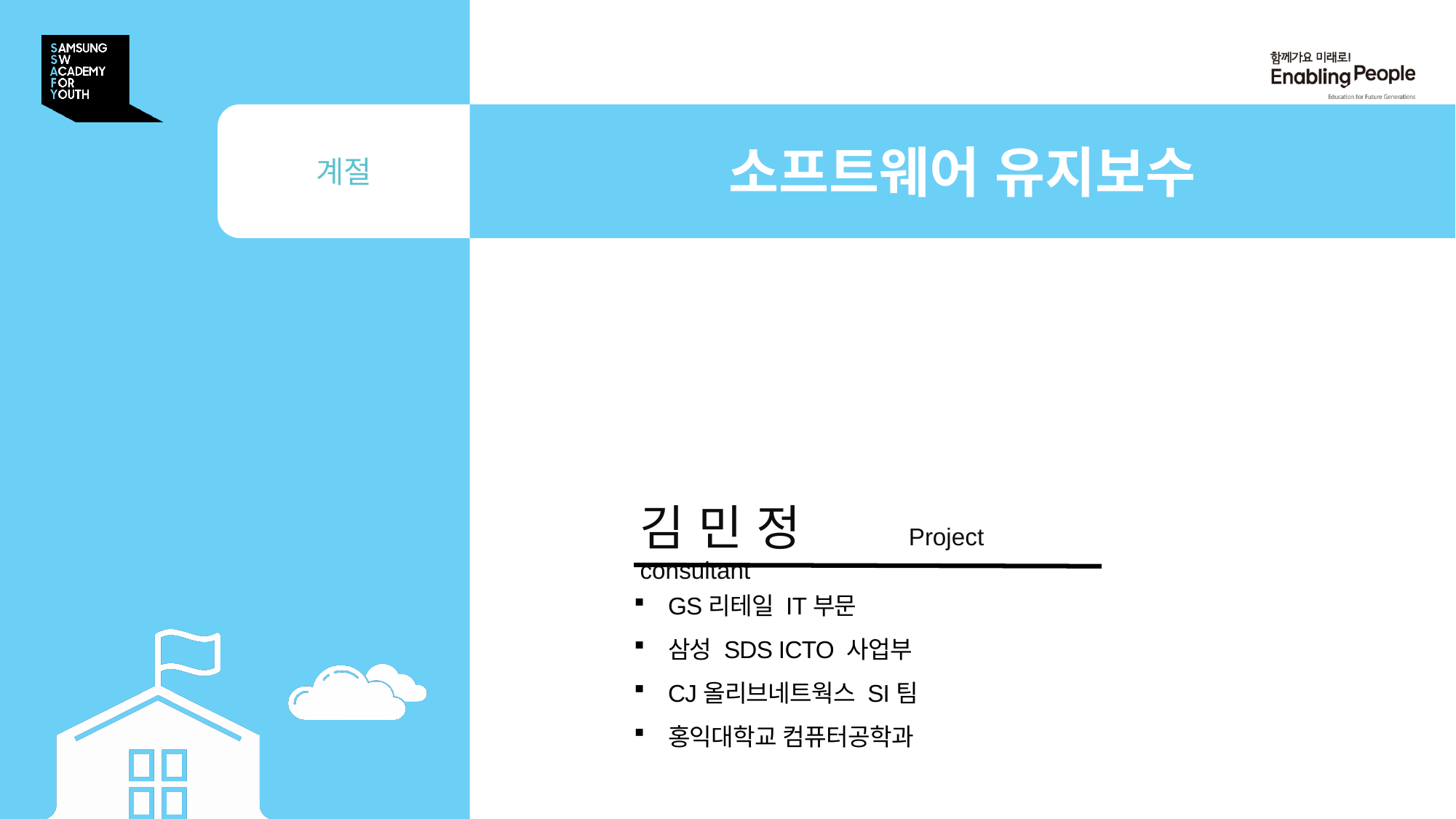

소프트웨어 유지보수
계절
김 민 정       Project consultant
GS리테일 IT부문
삼성 SDS ICTO 사업부
CJ올리브네트웍스 SI팀
홍익대학교 컴퓨터공학과